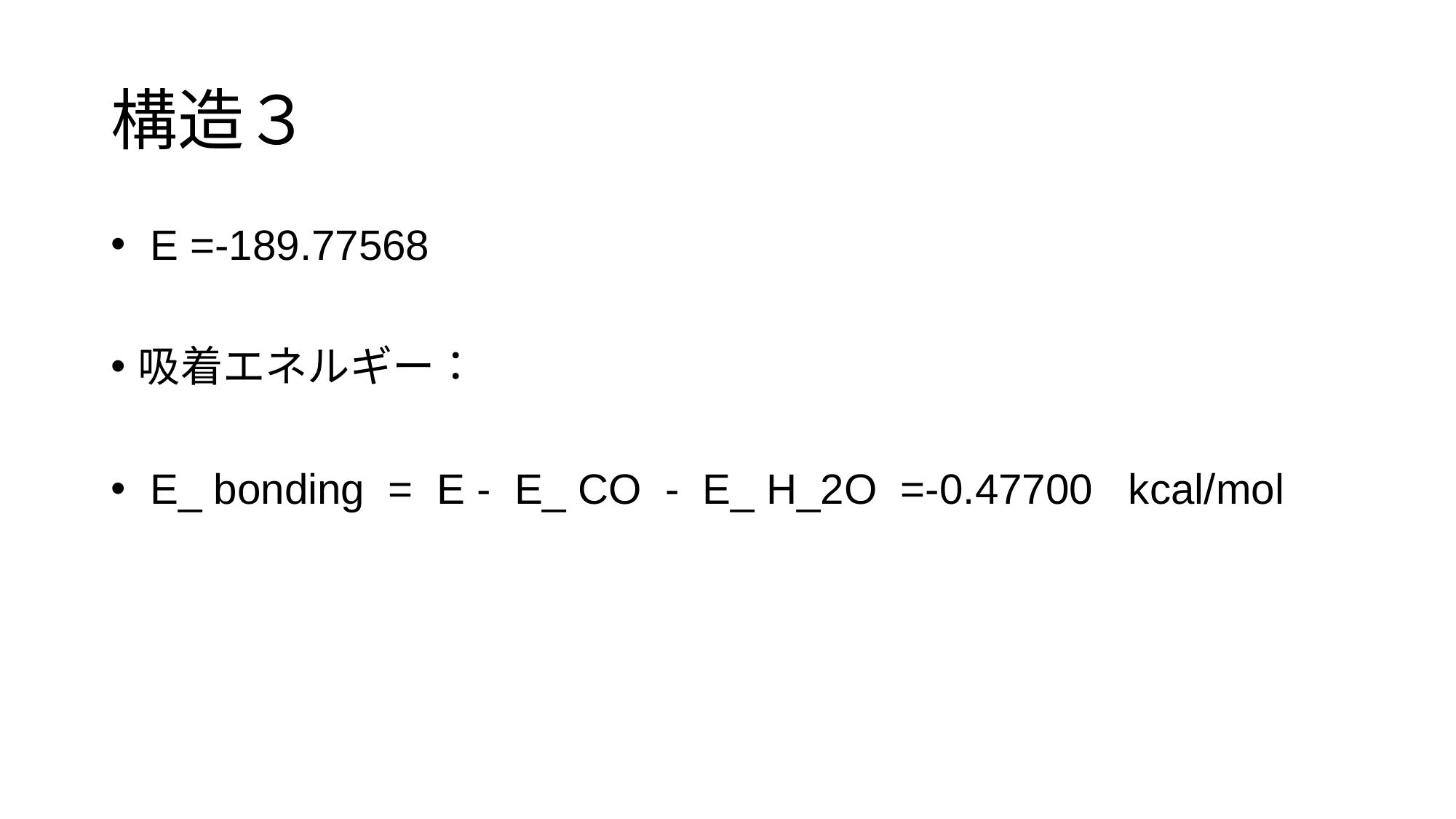

# 構造３
 E =-189.77568

吸着エネルギー：

 E_ bonding  =  E -  E_ CO  -  E_ H_2O  =-0.47700   kcal/mol